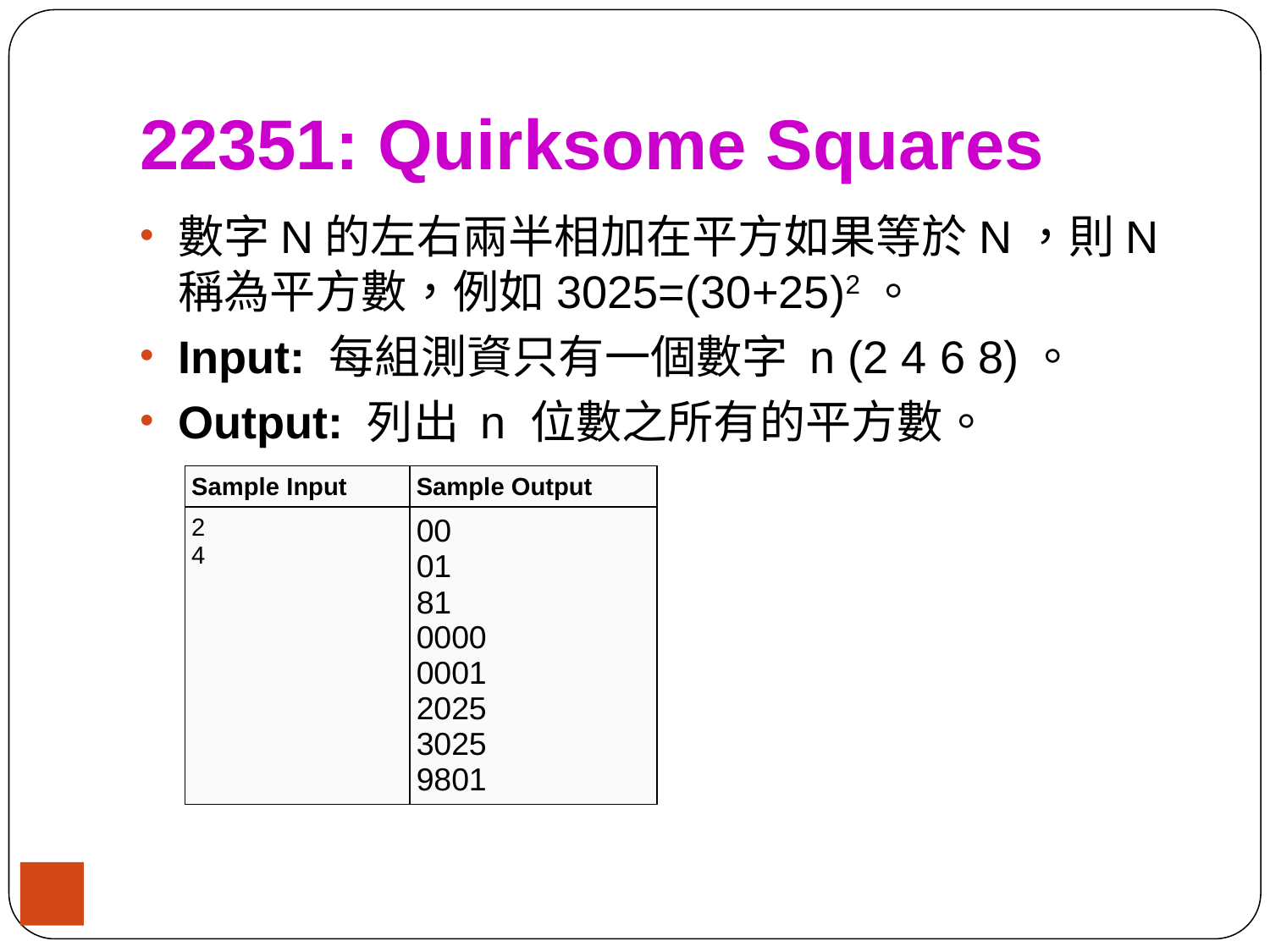

# 22351: Quirksome Squares
數字N的左右兩半相加在平方如果等於N，則N稱為平方數，例如3025=(30+25)2。
Input: 每組測資只有一個數字 n (2 4 6 8)。
Output: 列出 n 位數之所有的平方數。
| Sample Input | Sample Output |
| --- | --- |
| 2 4 | 00 01 81 0000 0001 2025 3025 9801 |